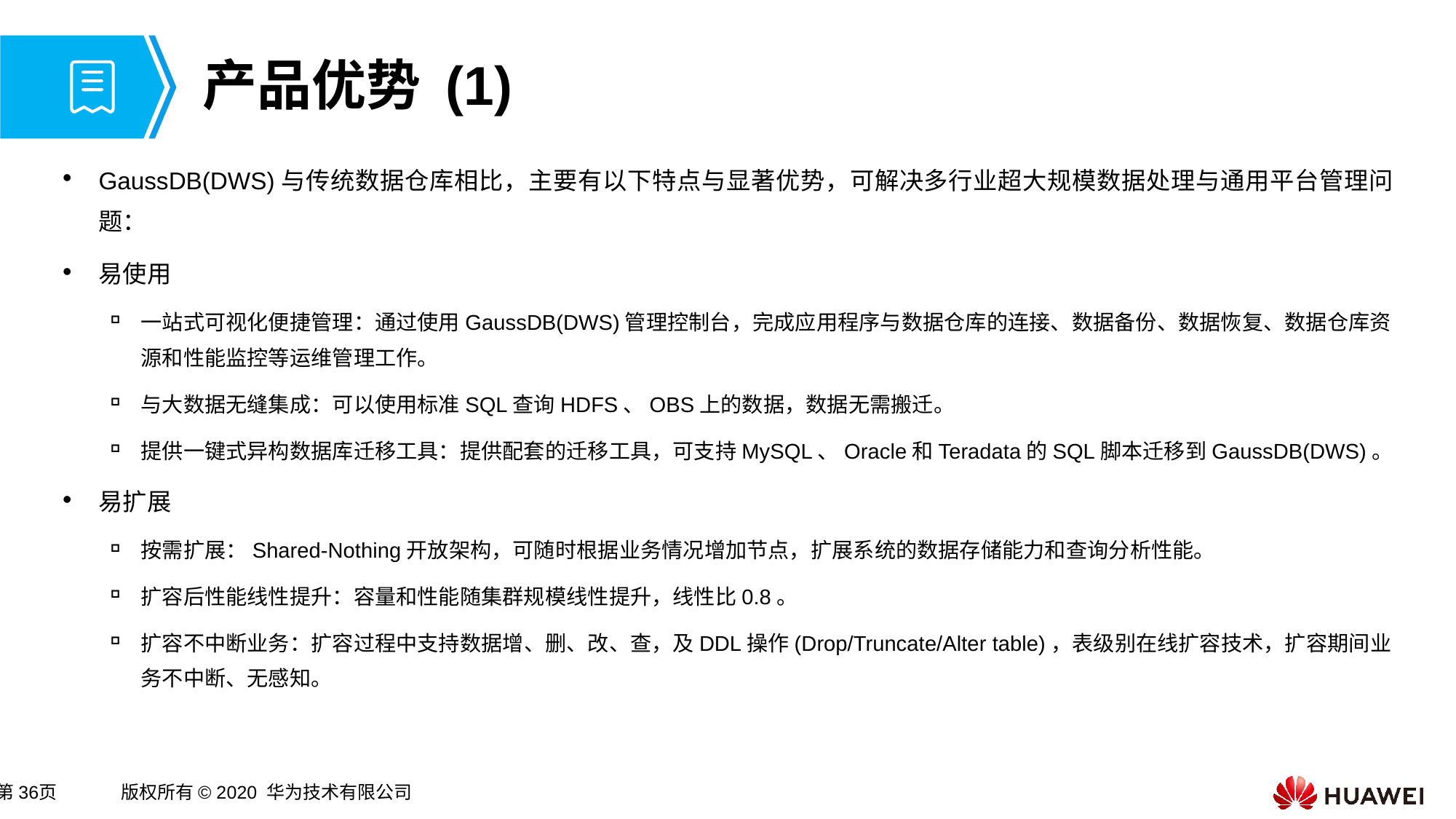

# 产品优势 (1)
GaussDB(DWS)与传统数据仓库相比，主要有以下特点与显著优势，可解决多行业超大规模数据处理与通用平台管理问题：
易使用
一站式可视化便捷管理：通过使用GaussDB(DWS)管理控制台，完成应用程序与数据仓库的连接、数据备份、数据恢复、数据仓库资源和性能监控等运维管理工作。
与大数据无缝集成：可以使用标准SQL查询HDFS、OBS上的数据，数据无需搬迁。
提供一键式异构数据库迁移工具：提供配套的迁移工具，可支持MySQL、Oracle和Teradata的SQL脚本迁移到GaussDB(DWS)。
易扩展
按需扩展：Shared-Nothing开放架构，可随时根据业务情况增加节点，扩展系统的数据存储能力和查询分析性能。
扩容后性能线性提升：容量和性能随集群规模线性提升，线性比0.8。
扩容不中断业务：扩容过程中支持数据增、删、改、查，及DDL操作(Drop/Truncate/Alter table)，表级别在线扩容技术，扩容期间业务不中断、无感知。